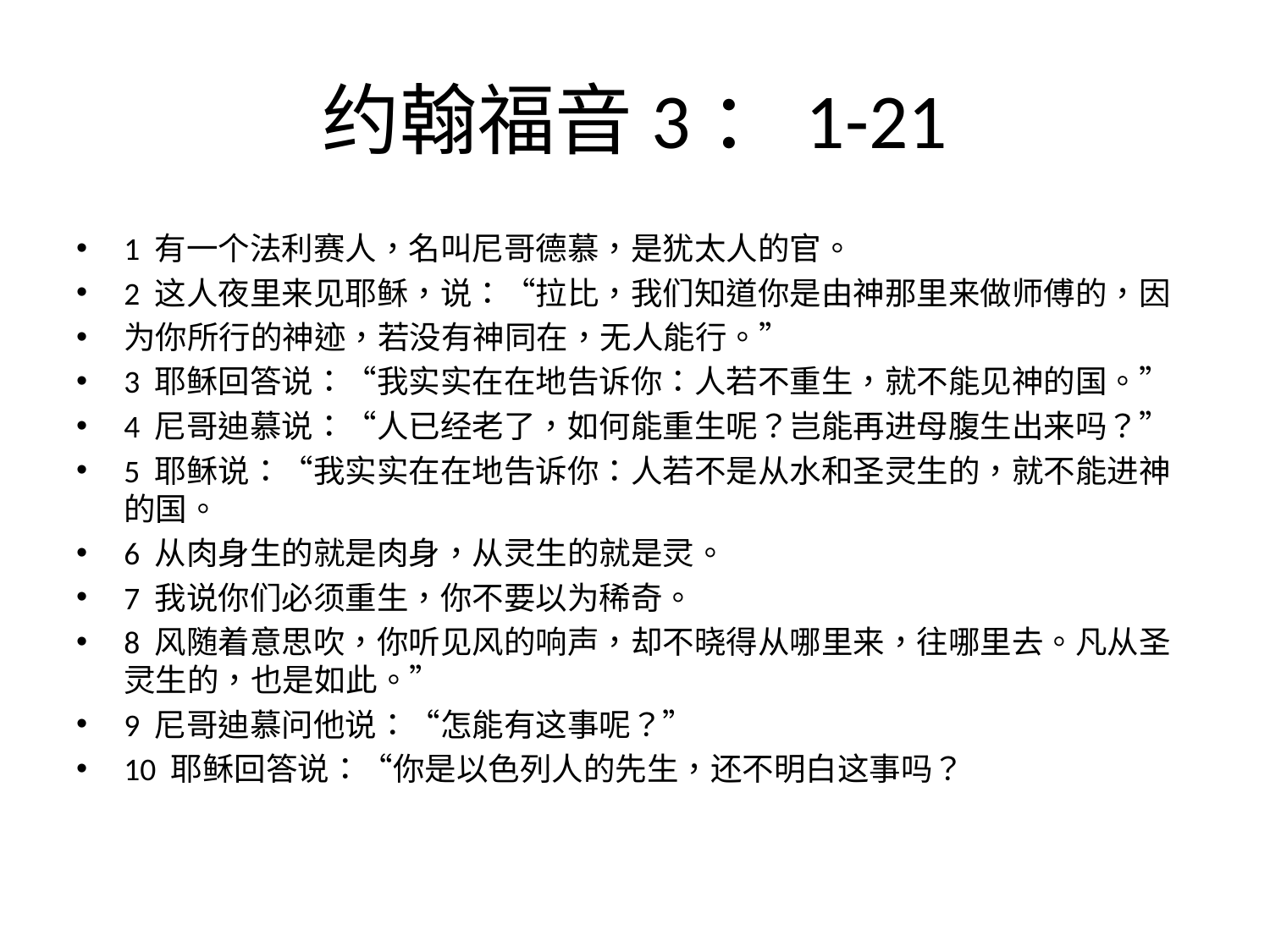

# 约翰福音3：1-21
1 有一个法利赛人，名叫尼哥德慕，是犹太人的官。
2 这人夜里来见耶稣，说：“拉比，我们知道你是由神那里来做师傅的，因
为你所行的神迹，若没有神同在，无人能行。”
3 耶稣回答说：“我实实在在地告诉你：人若不重生，就不能见神的国。”
4 尼哥迪慕说：“人已经老了，如何能重生呢？岂能再进母腹生出来吗？”
5 耶稣说：“我实实在在地告诉你：人若不是从水和圣灵生的，就不能进神的国。
6 从肉身生的就是肉身，从灵生的就是灵。
7 我说你们必须重生，你不要以为稀奇。
8 风随着意思吹，你听见风的响声，却不晓得从哪里来，往哪里去。凡从圣灵生的，也是如此。”
9 尼哥迪慕问他说：“怎能有这事呢？”
10 耶稣回答说：“你是以色列人的先生，还不明白这事吗？